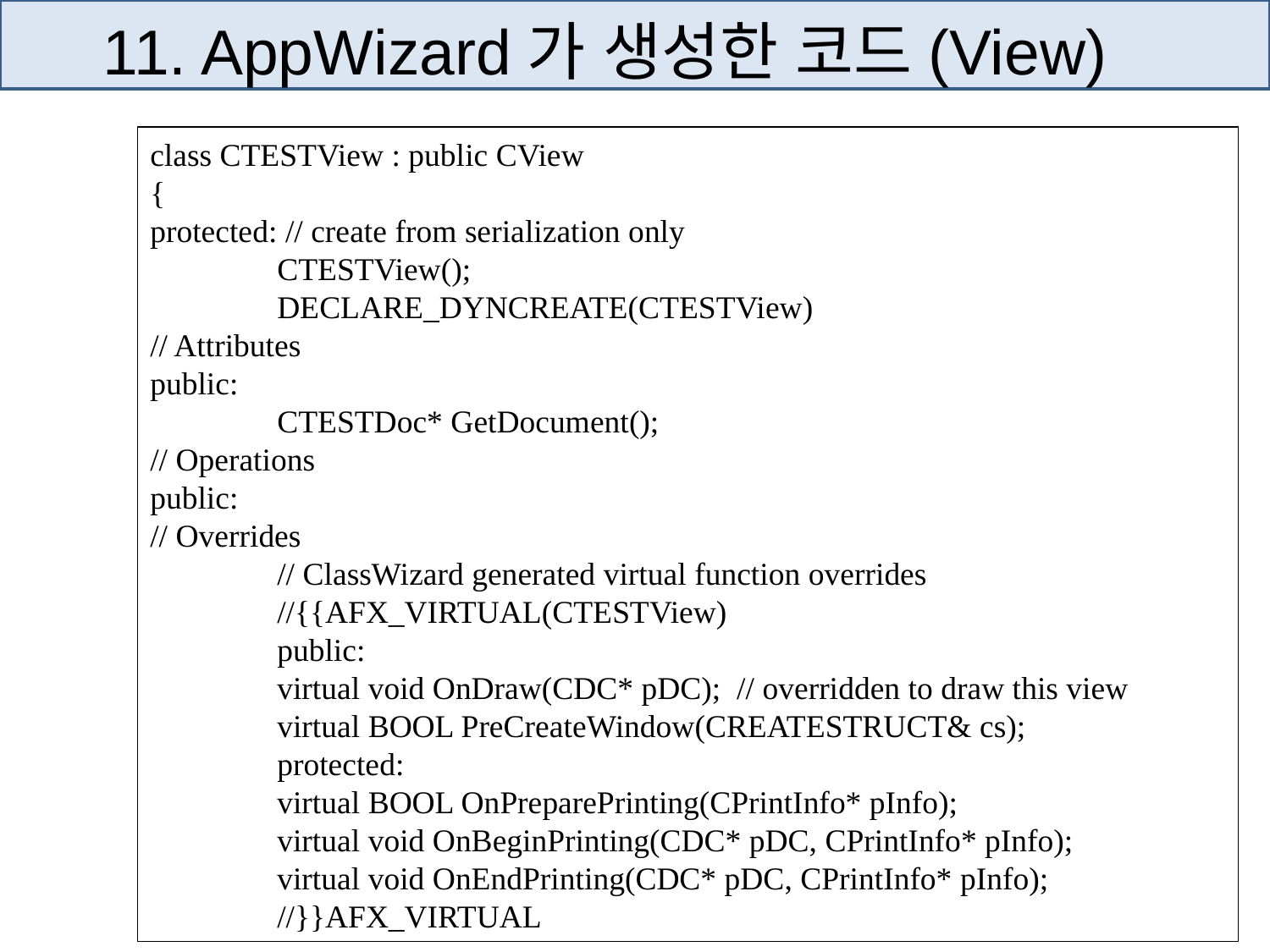

# 11. AppWizard가 생성한 코드(View)
class CTESTView : public CView
{
protected: // create from serialization only
	CTESTView();
	DECLARE_DYNCREATE(CTESTView)
// Attributes
public:
	CTESTDoc* GetDocument();
// Operations
public:
// Overrides
	// ClassWizard generated virtual function overrides
	//{{AFX_VIRTUAL(CTESTView)
	public:
	virtual void OnDraw(CDC* pDC);  // overridden to draw this view
	virtual BOOL PreCreateWindow(CREATESTRUCT& cs);
	protected:
	virtual BOOL OnPreparePrinting(CPrintInfo* pInfo);
	virtual void OnBeginPrinting(CDC* pDC, CPrintInfo* pInfo);
	virtual void OnEndPrinting(CDC* pDC, CPrintInfo* pInfo);
	//}}AFX_VIRTUAL